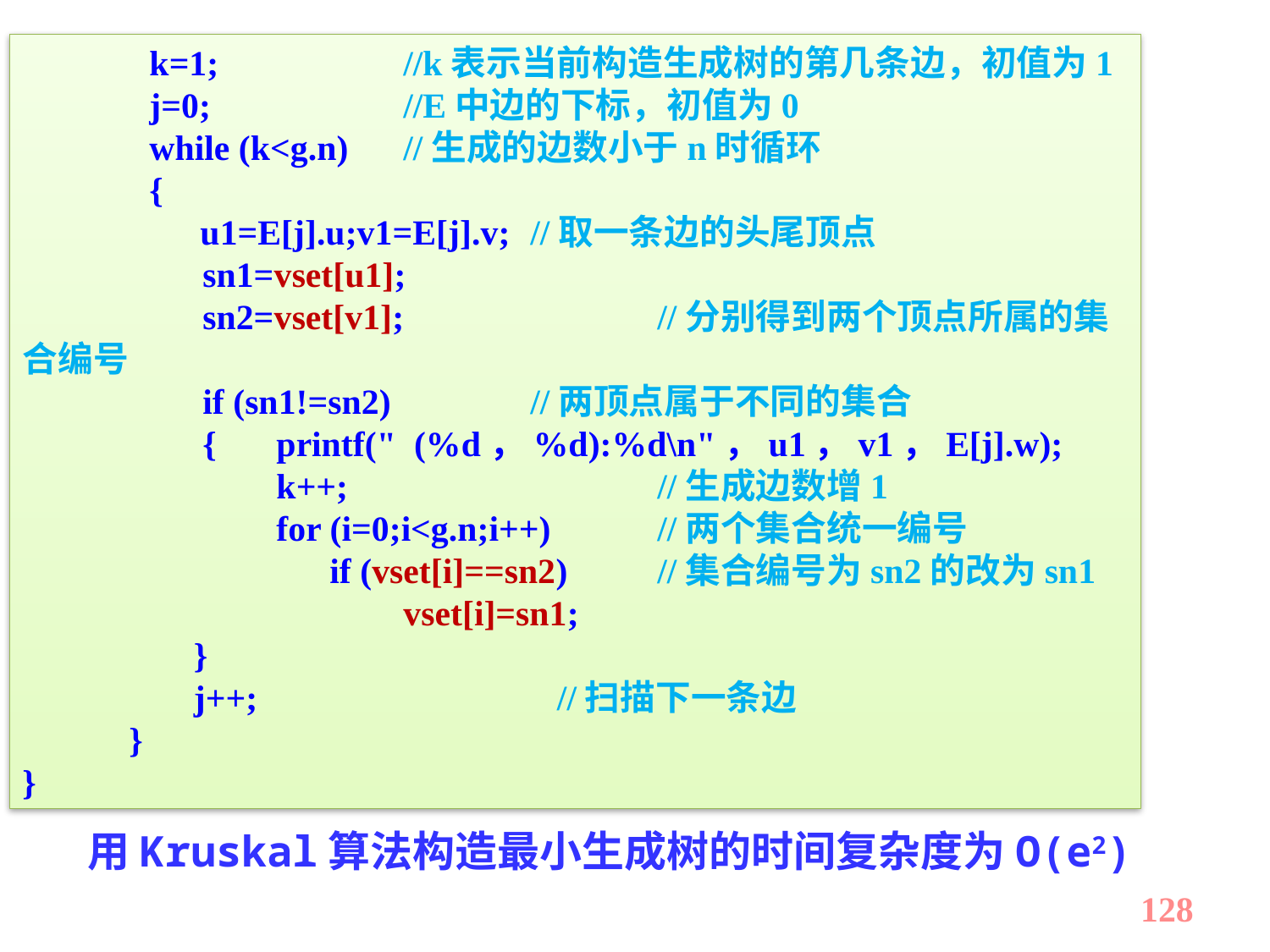

k=1;		//k表示当前构造生成树的第几条边，初值为1
	j=0;		//E中边的下标，初值为0
	while (k<g.n)	//生成的边数小于n时循环
	{
                    u1=E[j].u;v1=E[j].v;	//取一条边的头尾顶点
	      sn1=vset[u1];
	      sn2=vset[v1];		//分别得到两个顶点所属的集合编号
 	      if (sn1!=sn2)  	//两顶点属于不同的集合
	      {	printf("  (%d，%d):%d\n"，u1，v1，E[j].w);
		k++;		   	//生成边数增1
		for (i=0;i<g.n;i++)  	//两个集合统一编号
		      if (vset[i]==sn2) 	//集合编号为sn2的改为sn1
			vset[i]=sn1;
	     }
	     j++;			   //扫描下一条边
            }
}
用Kruskal算法构造最小生成树的时间复杂度为O(e2)
128